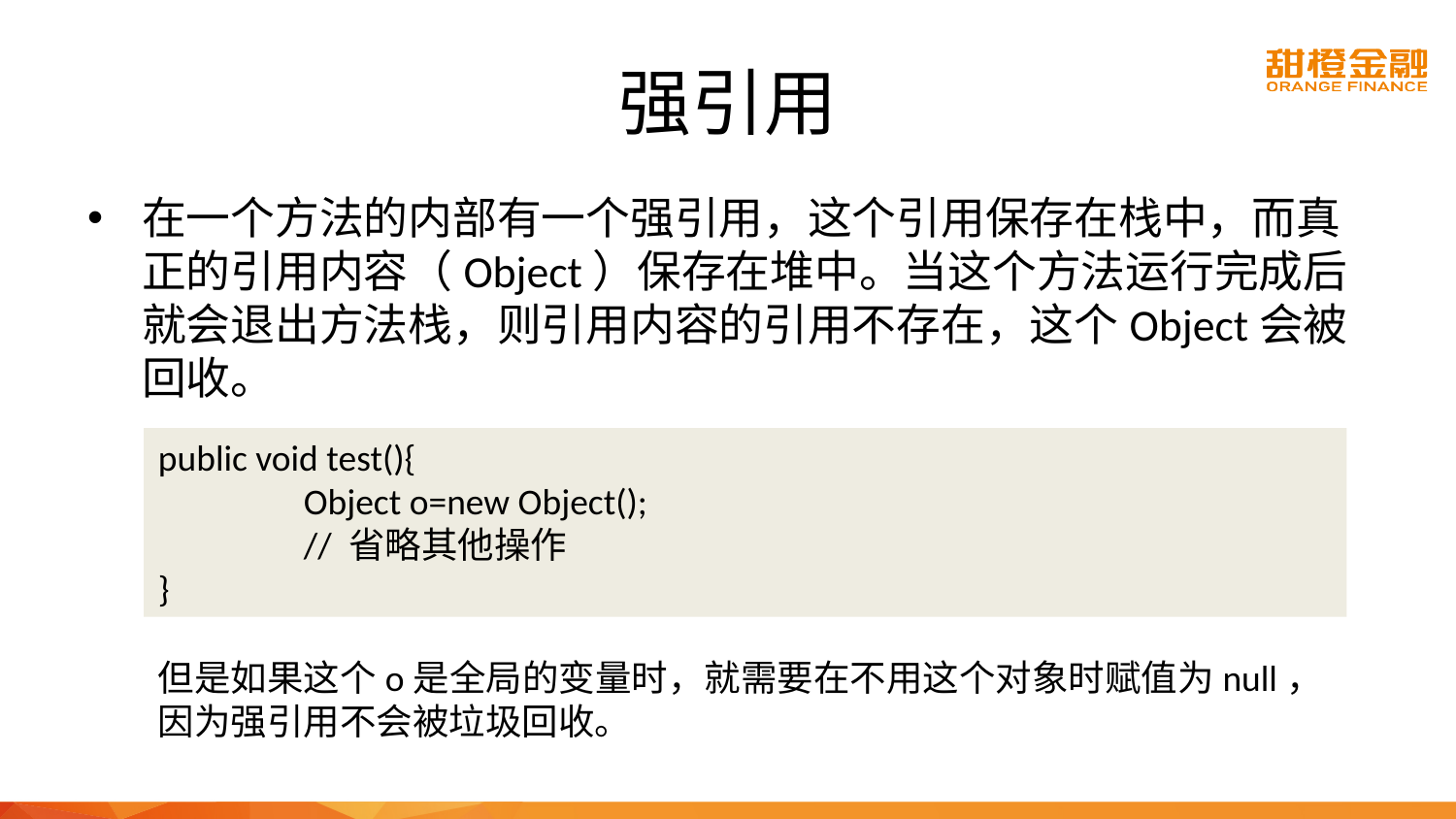

# 强引用
在一个方法的内部有一个强引用，这个引用保存在栈中，而真正的引用内容（Object）保存在堆中。当这个方法运行完成后就会退出方法栈，则引用内容的引用不存在，这个Object会被回收。
public void test(){
	Object o=new Object();
	// 省略其他操作
}
但是如果这个o是全局的变量时，就需要在不用这个对象时赋值为null，因为强引用不会被垃圾回收。